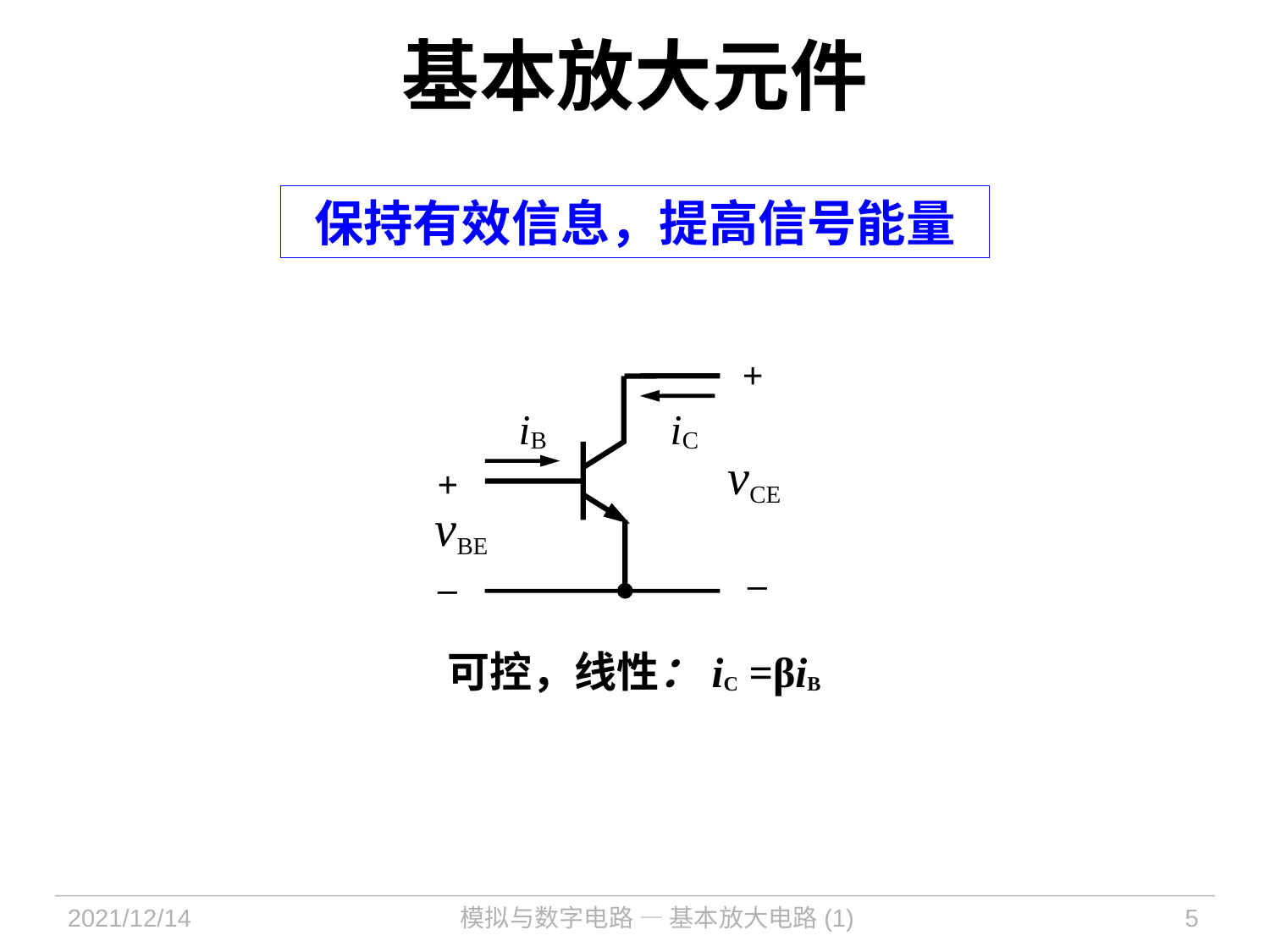

基本放大元件
保持有效信息，提高信号能量
+

iB

iC
vCE

+

vBE

–
–

可控，线性：iC =βiB
2021/12/14
模拟与数字电路 — 基本放大电路(1)
5